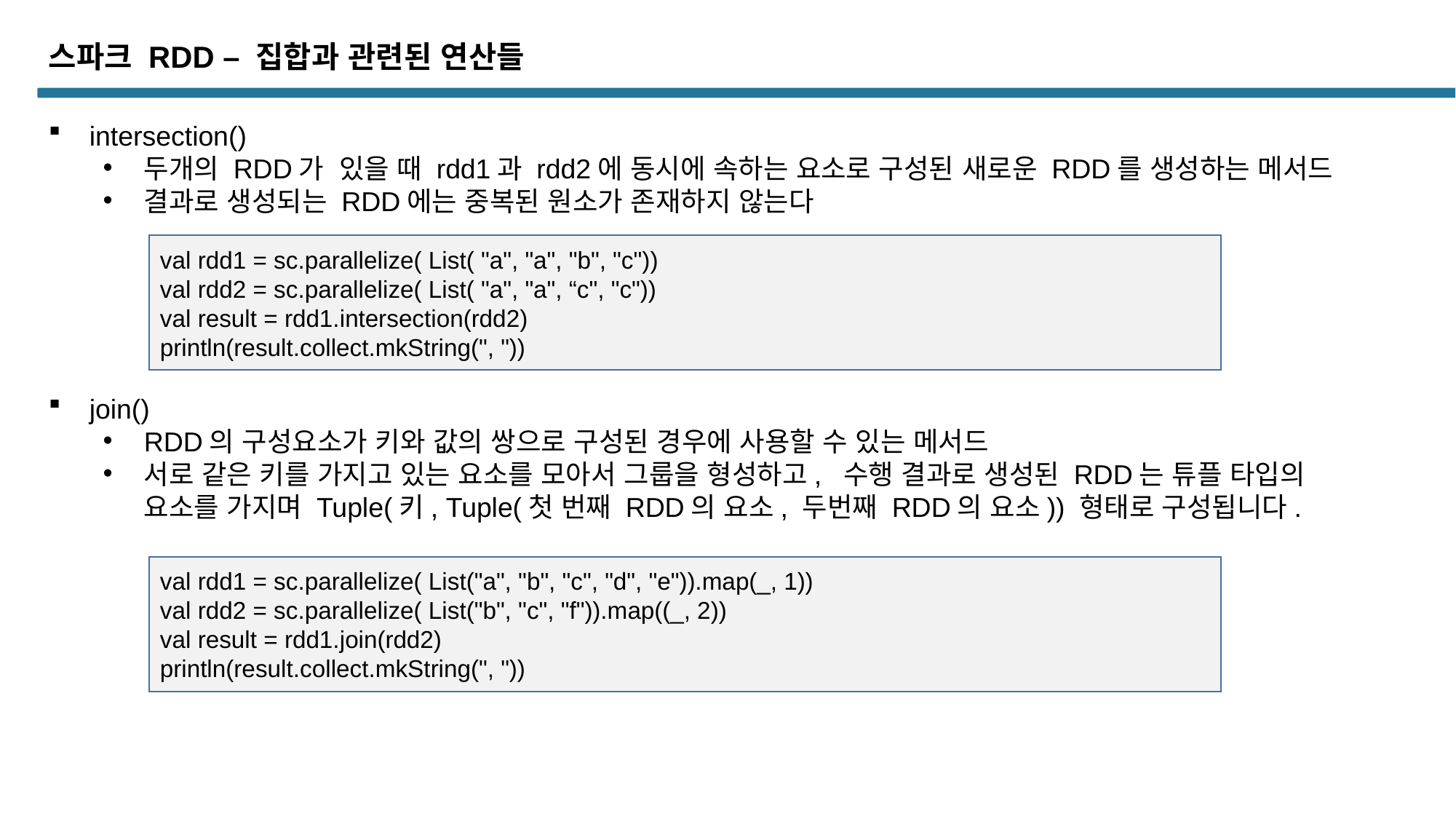

스파크 RDD – 집합과 관련된 연산들
intersection()
두개의 RDD가  있을 때 rdd1과 rdd2에 동시에 속하는 요소로 구성된 새로운 RDD를 생성하는 메서드
결과로 생성되는 RDD에는 중복된 원소가 존재하지 않는다
val rdd1 = sc.parallelize( List( "a", "a", "b", "c"))
val rdd2 = sc.parallelize( List( "a", "a", “c", "c"))
val result = rdd1.intersection(rdd2)
println(result.collect.mkString(", "))
join()
RDD의 구성요소가 키와 값의 쌍으로 구성된 경우에 사용할 수 있는 메서드
서로 같은 키를 가지고 있는 요소를 모아서 그룹을 형성하고,  수행 결과로 생성된 RDD는 튜플 타입의 요소를 가지며 Tuple(키, Tuple(첫 번째 RDD의 요소, 두번째 RDD의 요소)) 형태로 구성됩니다.
val rdd1 = sc.parallelize( List("a", "b", "c", "d", "e")).map(_, 1))
val rdd2 = sc.parallelize( List("b", "c", "f")).map((_, 2))
val result = rdd1.join(rdd2)
println(result.collect.mkString(", "))